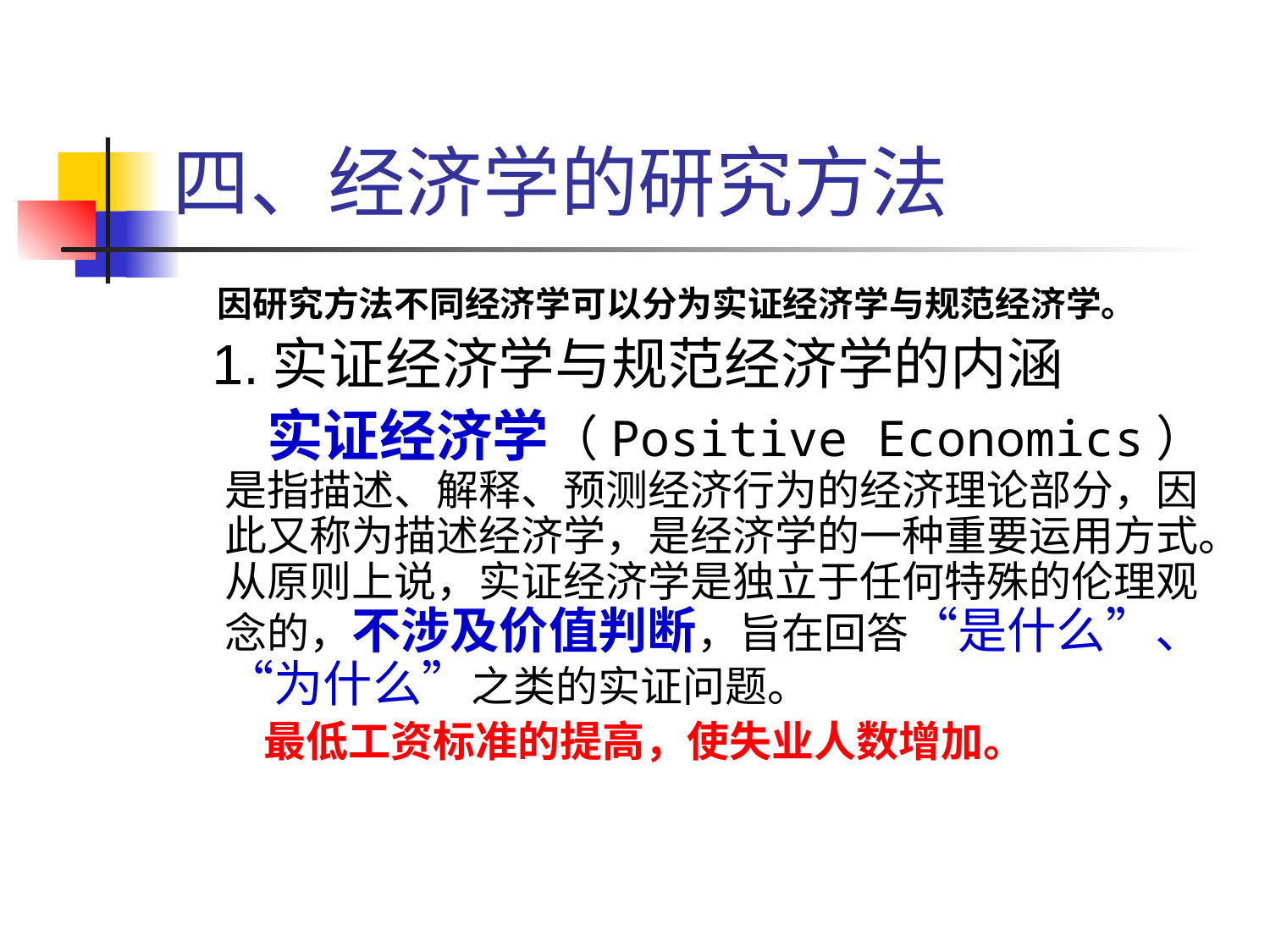

# 四、经济学的研究方法
    因研究方法不同经济学可以分为实证经济学与规范经济学。
  1.实证经济学与规范经济学的内涵
      实证经济学（Positive Economics）是指描述、解释、预测经济行为的经济理论部分，因此又称为描述经济学，是经济学的一种重要运用方式。从原则上说，实证经济学是独立于任何特殊的伦理观念的，不涉及价值判断，旨在回答“是什么”、“为什么”之类的实证问题。
        最低工资标准的提高，使失业人数增加。